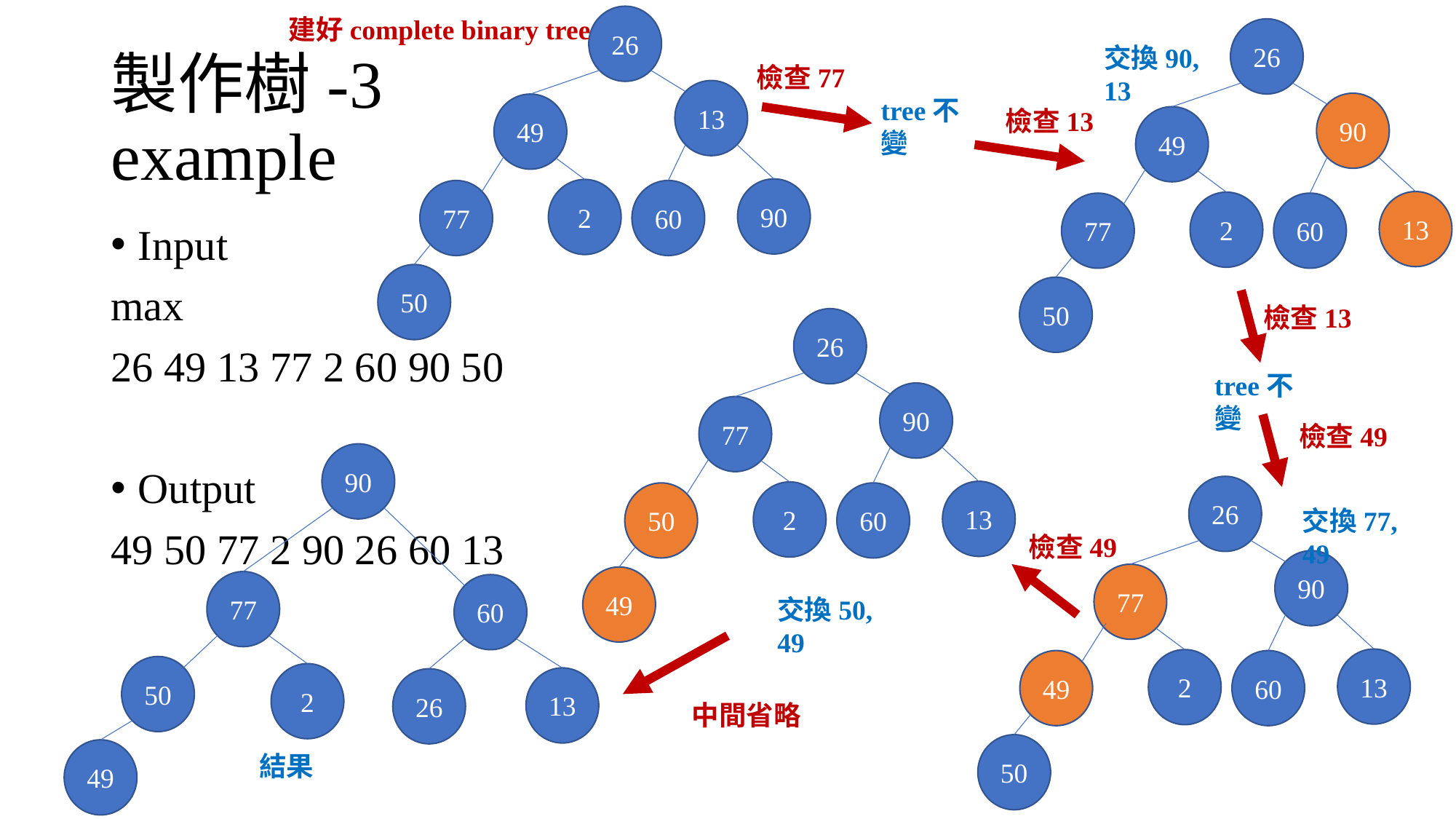

26
建好complete binary tree
26
交換90, 13
# 製作樹-3 example
檢查77
13
tree不變
90
49
檢查13
49
90
2
77
60
13
2
77
60
Input
max
26 49 13 77 2 60 90 50

Output
49 50 77 2 90 26 60 13
50
50
檢查13
26
tree不變
90
77
檢查49
90
26
13
2
50
60
交換77, 49
檢查49
90
77
49
77
60
交換50, 49
13
2
49
60
50
2
13
26
中間省略
50
49
結果